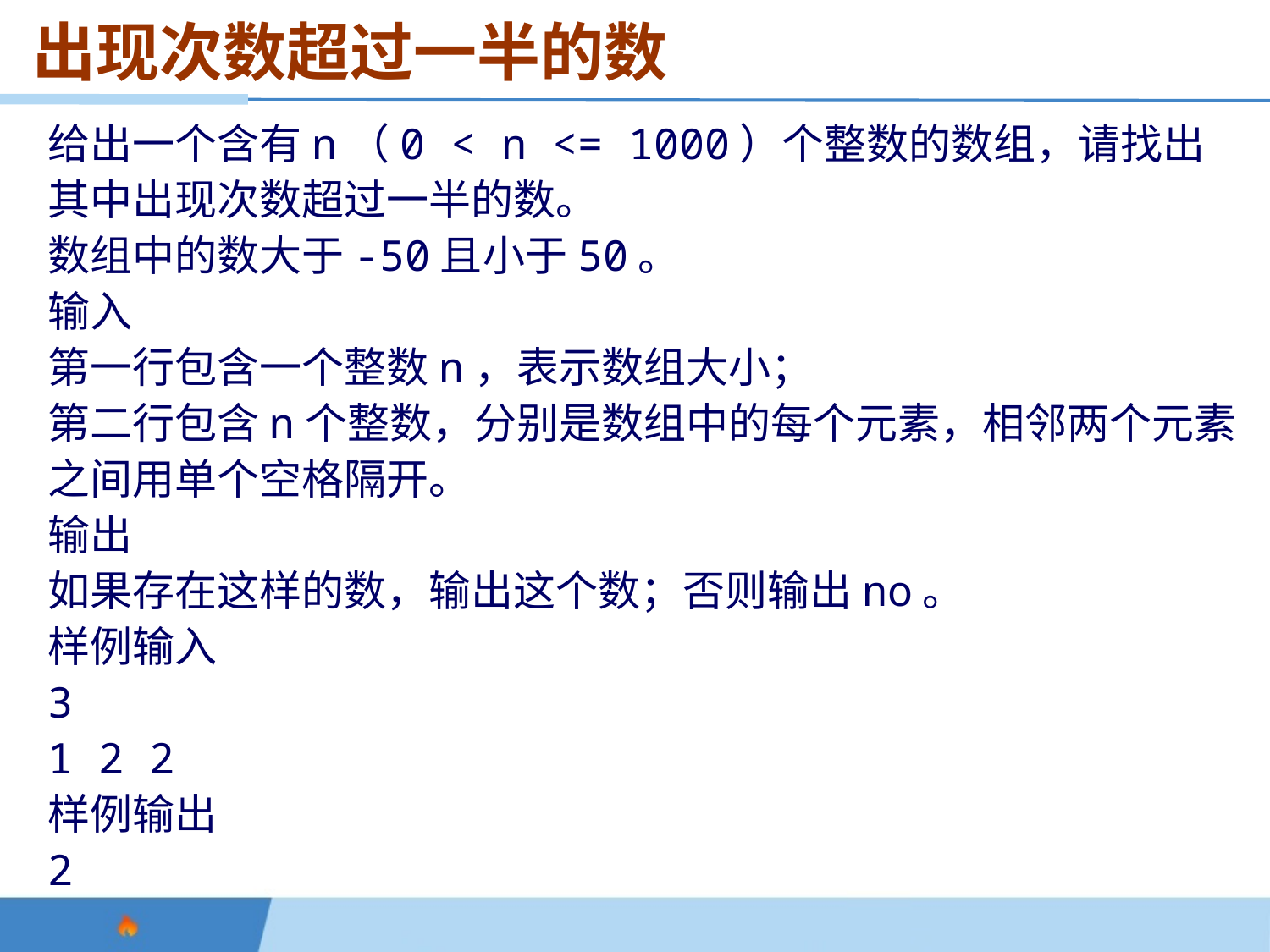

出现次数超过一半的数
给出一个含有n（0 < n <= 1000）个整数的数组，请找出其中出现次数超过一半的数。
数组中的数大于-50且小于50。
输入
第一行包含一个整数n，表示数组大小；
第二行包含n个整数，分别是数组中的每个元素，相邻两个元素之间用单个空格隔开。
输出
如果存在这样的数，输出这个数；否则输出no。
样例输入
3
1 2 2
样例输出
2